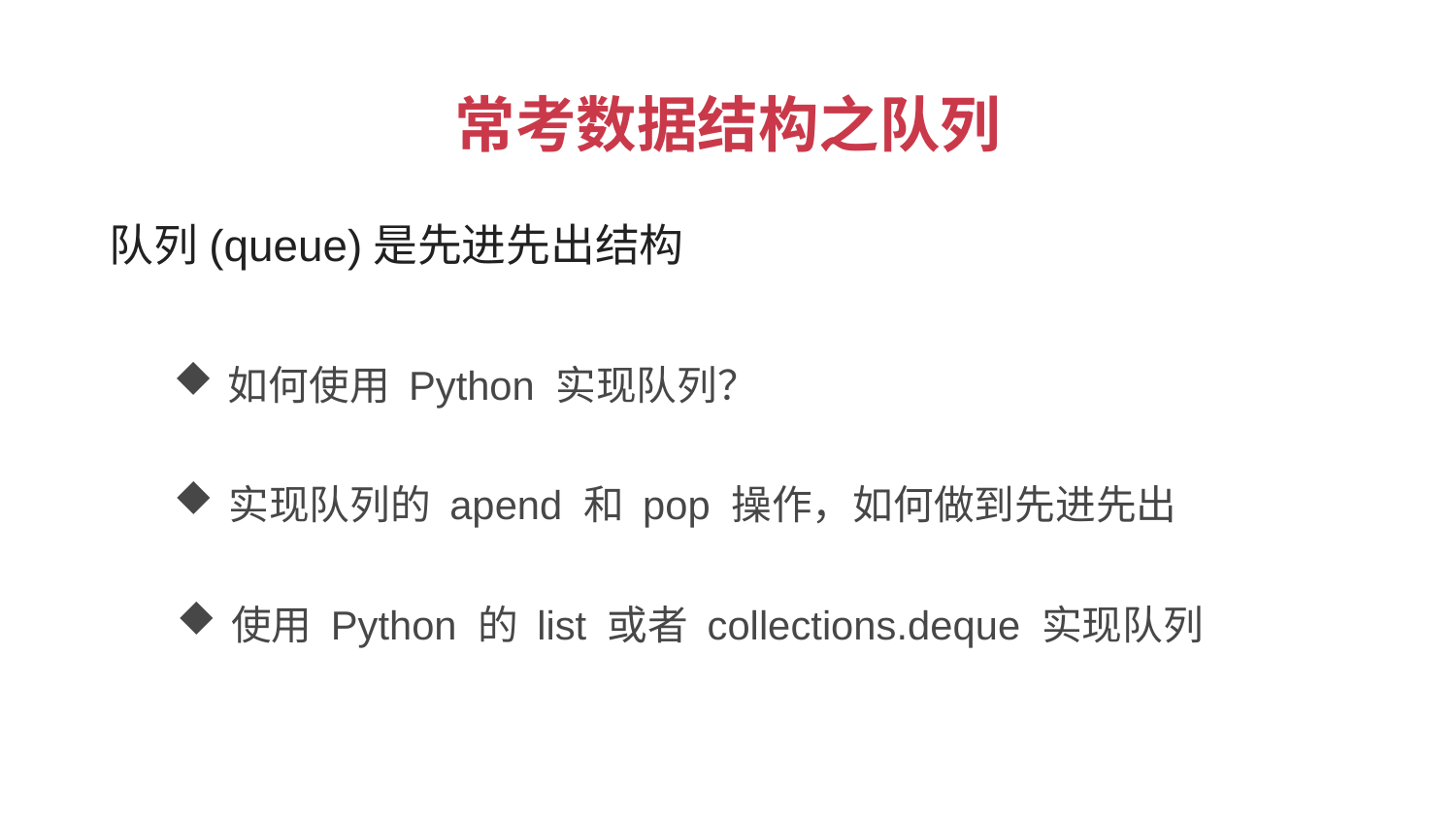

常考数据结构之队列
 队列(queue)是先进先出结构
如何使用 Python 实现队列？
实现队列的 apend 和 pop 操作，如何做到先进先出
使用 Python 的 list 或者 collections.deque 实现队列